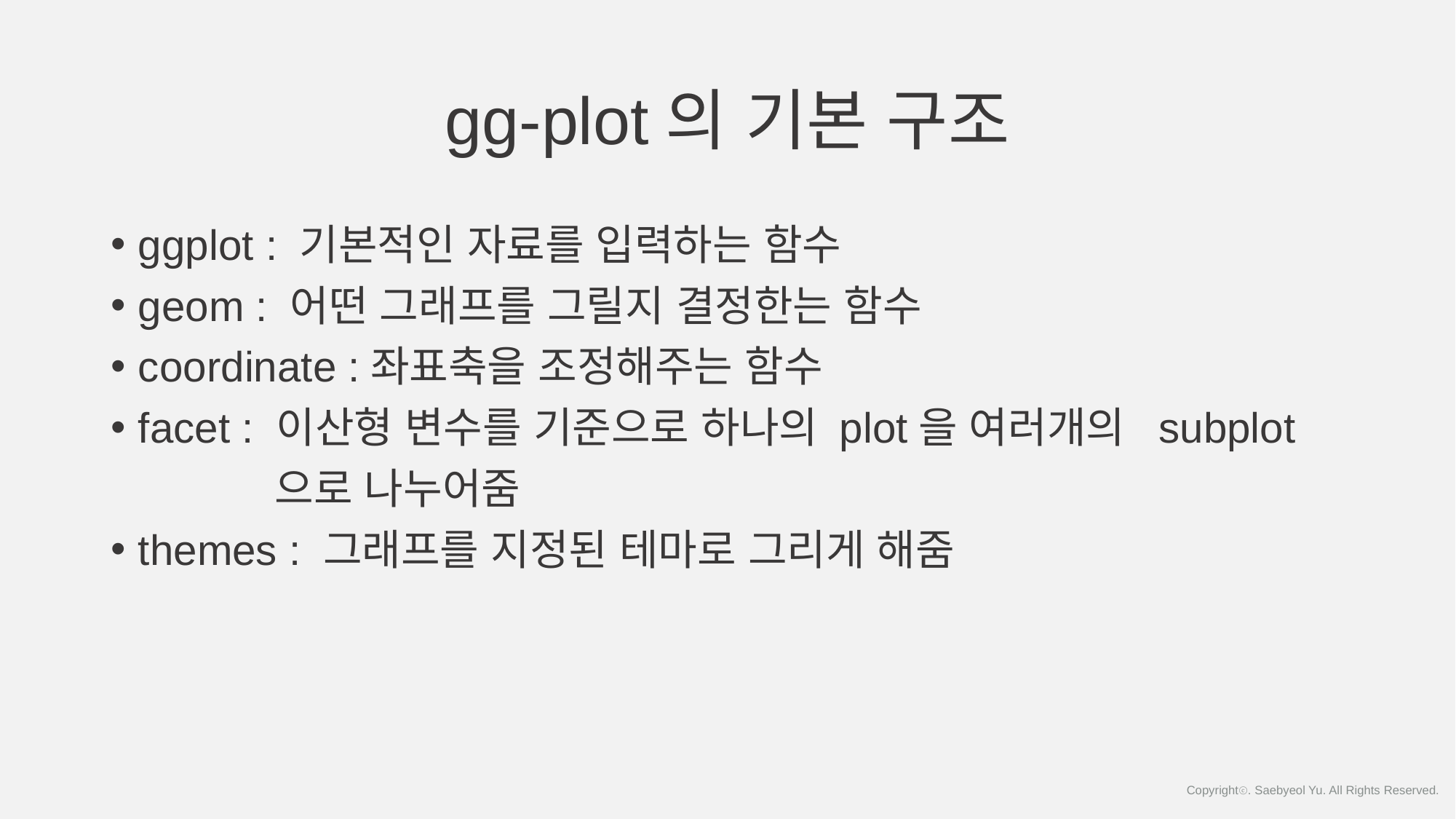

# gg-plot의 기본 구조
ggplot : 기본적인 자료를 입력하는 함수
geom : 어떤 그래프를 그릴지 결정한는 함수
coordinate :좌표축을 조정해주는 함수
facet : 이산형 변수를 기준으로 하나의 plot을 여러개의  subplot
             으로 나누어줌
themes : 그래프를 지정된 테마로 그리게 해줌